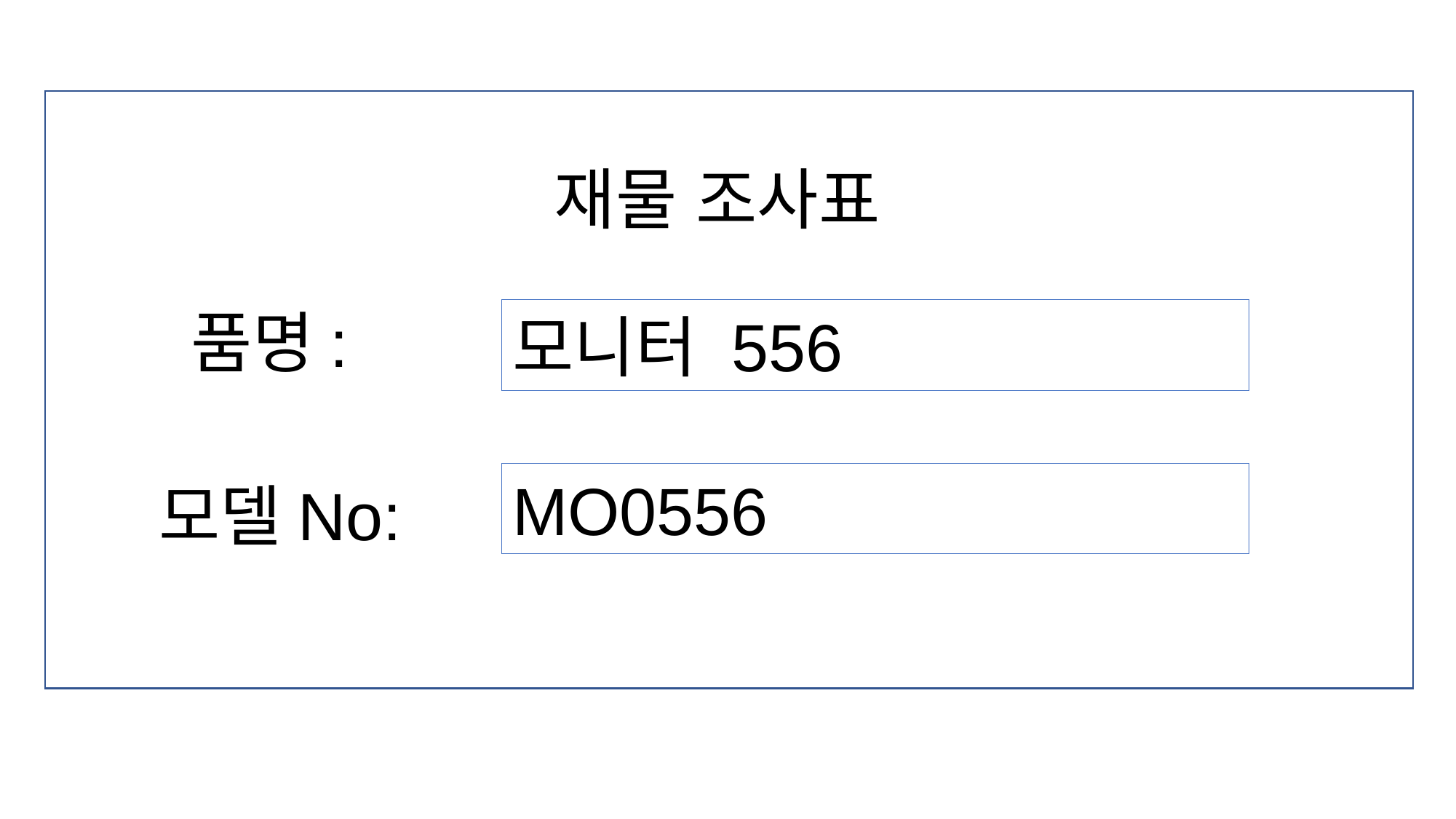

재물 조사표
품명:
모니터 556
MO0556
모델No: